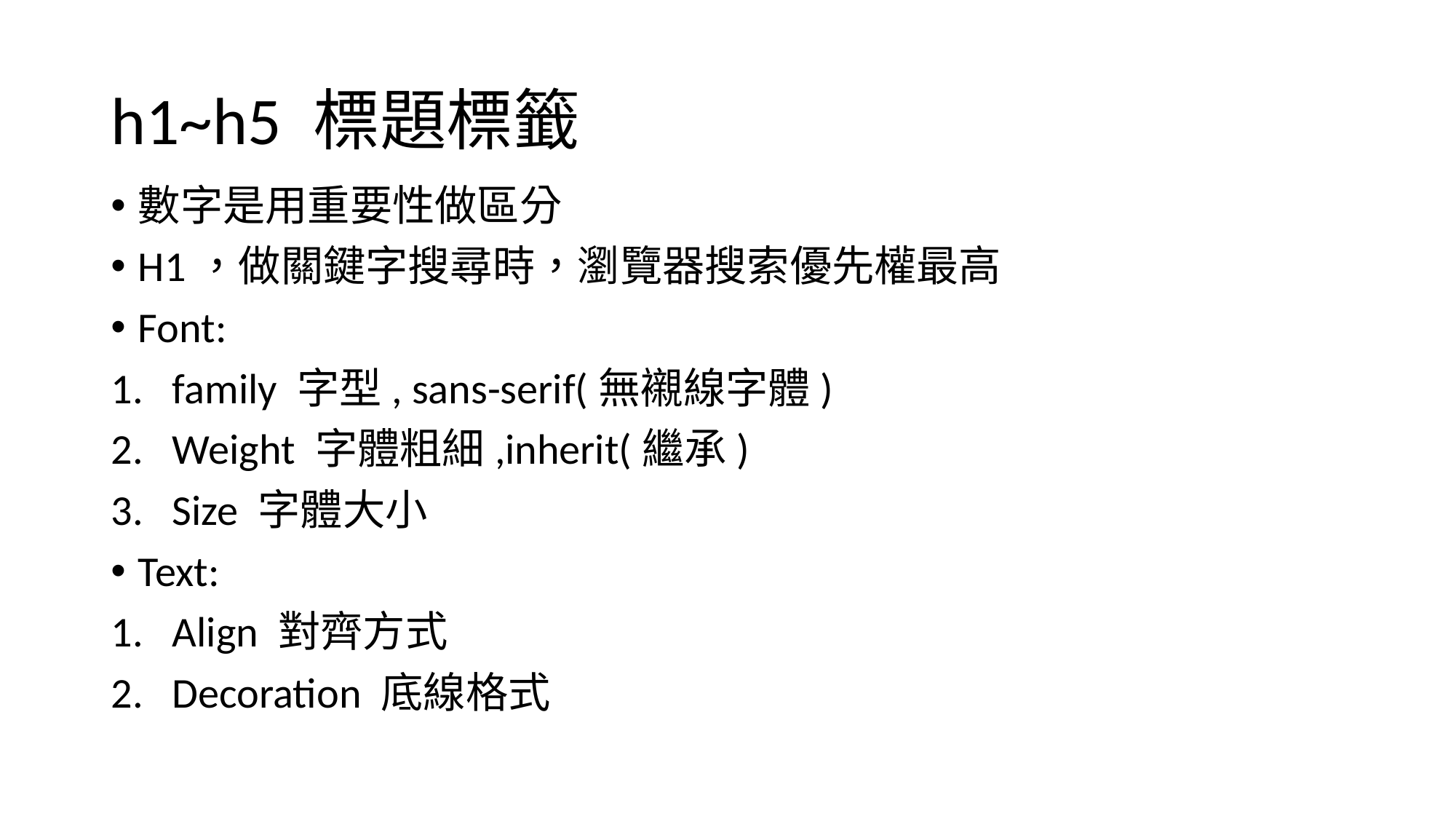

# h1~h5 標題標籤
數字是用重要性做區分
H1，做關鍵字搜尋時，瀏覽器搜索優先權最高
Font:
family 字型, sans-serif(無襯線字體)
Weight 字體粗細,inherit(繼承)
Size 字體大小
Text:
Align 對齊方式
Decoration 底線格式